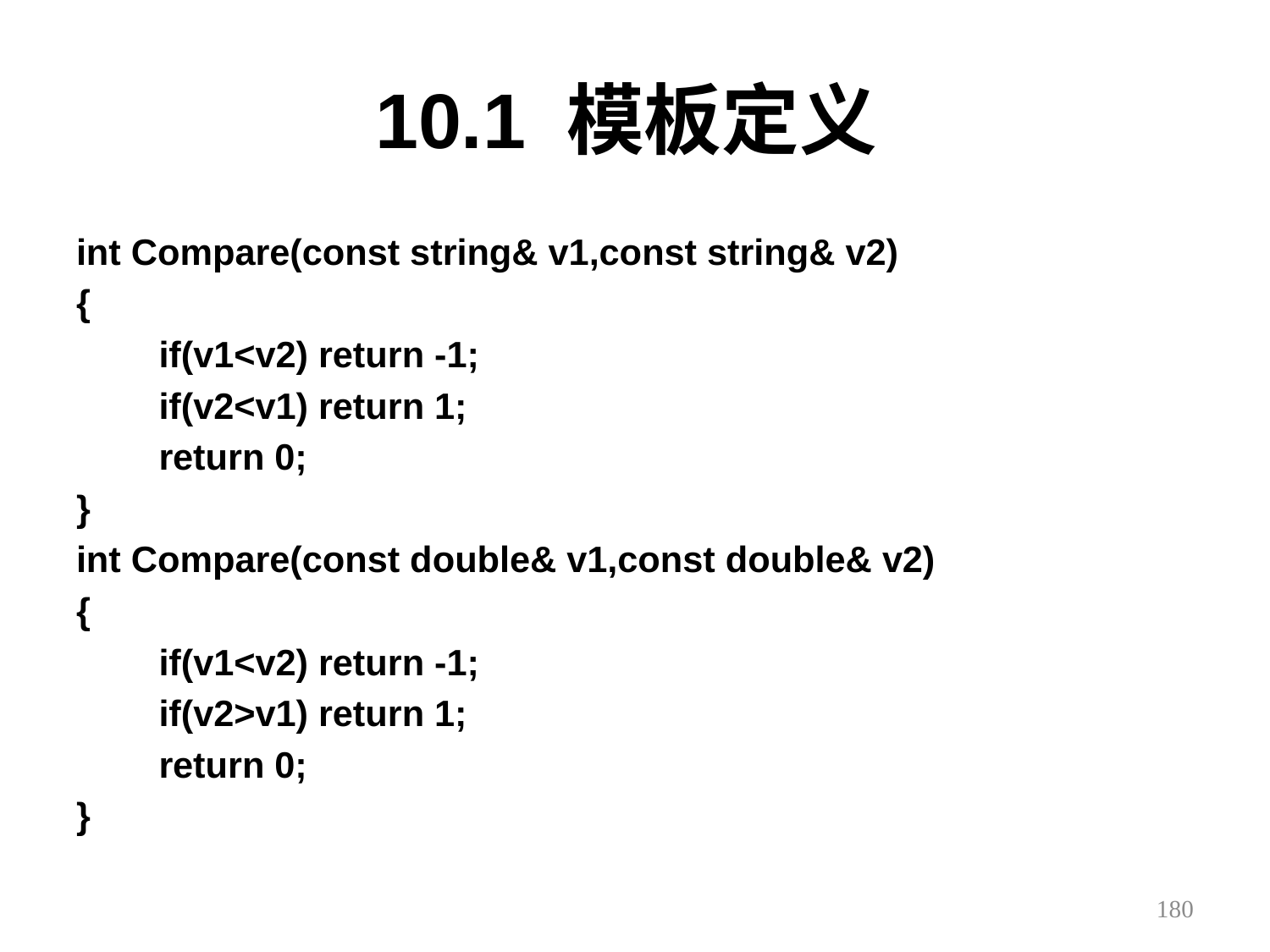

# 10.1 模板定义
int Compare(const string& v1,const string& v2)
{
	if(v1<v2) return -1;
	if(v2<v1) return 1;
	return 0;
}
int Compare(const double& v1,const double& v2)
{
	if(v1<v2) return -1;
	if(v2>v1) return 1;
	return 0;
}

180